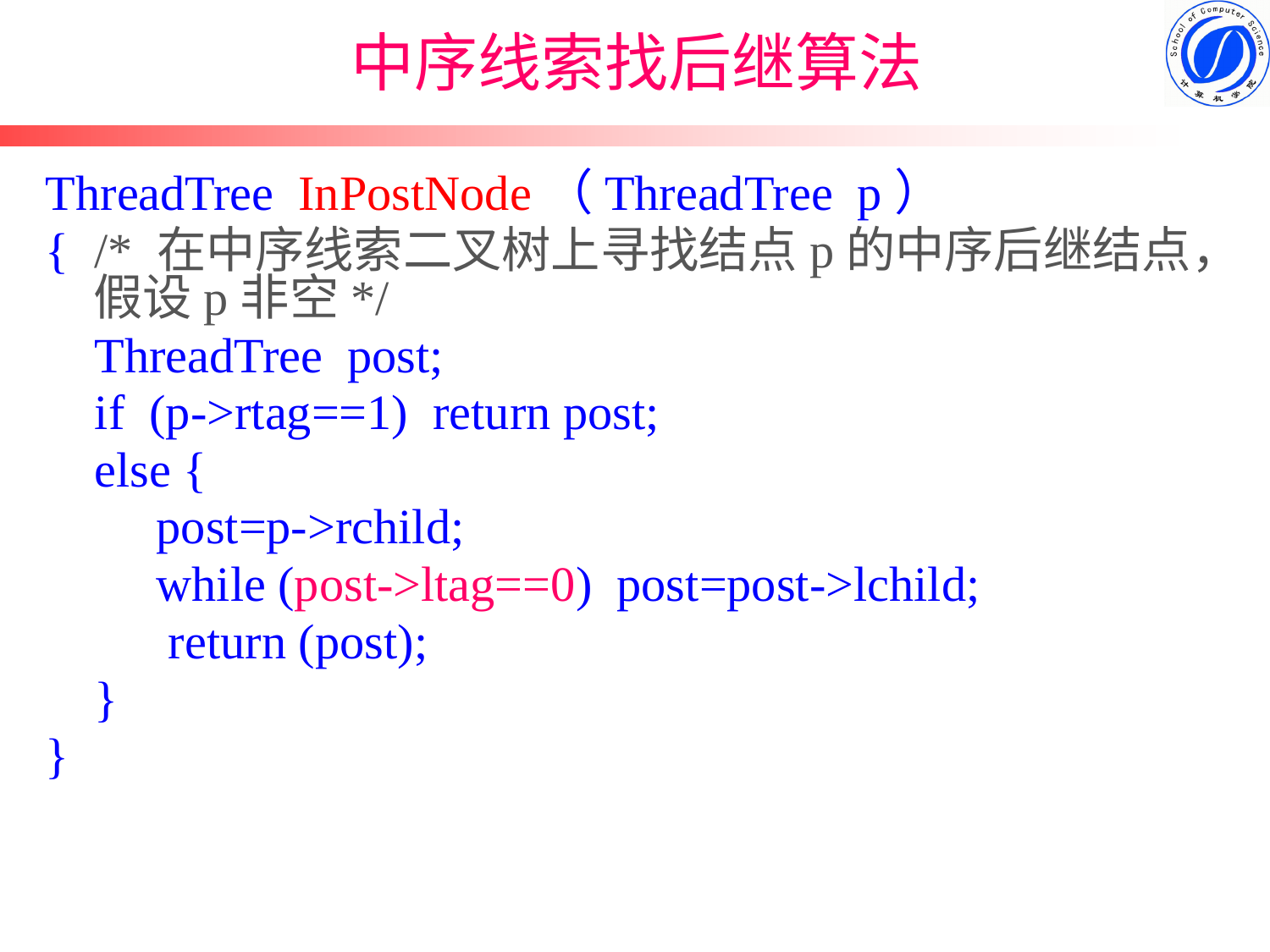

中序线索找后继算法
ThreadTree  InPostNode（ThreadTree  p）
{  /* 在中序线索二叉树上寻找结点p的中序后继结点，假设p非空*/
    ThreadTree  post;
    if  (p->rtag==1)  return post;
    else {
         post=p->rchild;
         while (post->ltag==0)  post=post->lchild;
          return (post);
    }
}